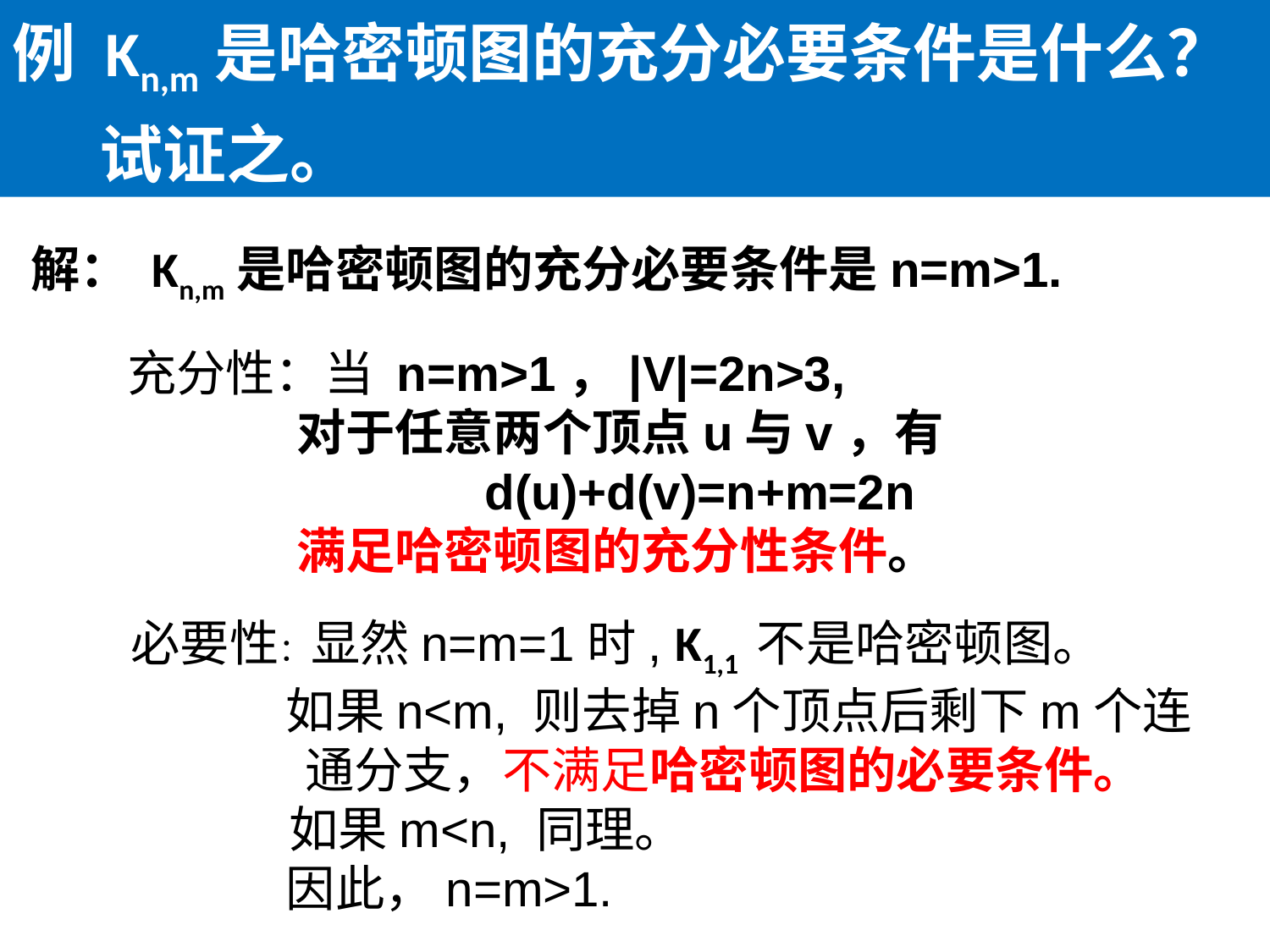

例 Kn,m是哈密顿图的充分必要条件是什么？试证之。
解： Kn,m是哈密顿图的充分必要条件是n=m>1.
充分性：当 n=m>1，|V|=2n>3,
              对于任意两个顶点u与v，有
                          d(u)+d(v)=n+m=2n
              满足哈密顿图的充分性条件。
必要性：显然n=m=1时, K1,1 不是哈密顿图。
             如果n<m, 则去掉n个顶点后剩下m个连通分支，不满足哈密顿图的必要条件。
             如果m<n, 同理。
             因此，n=m>1.